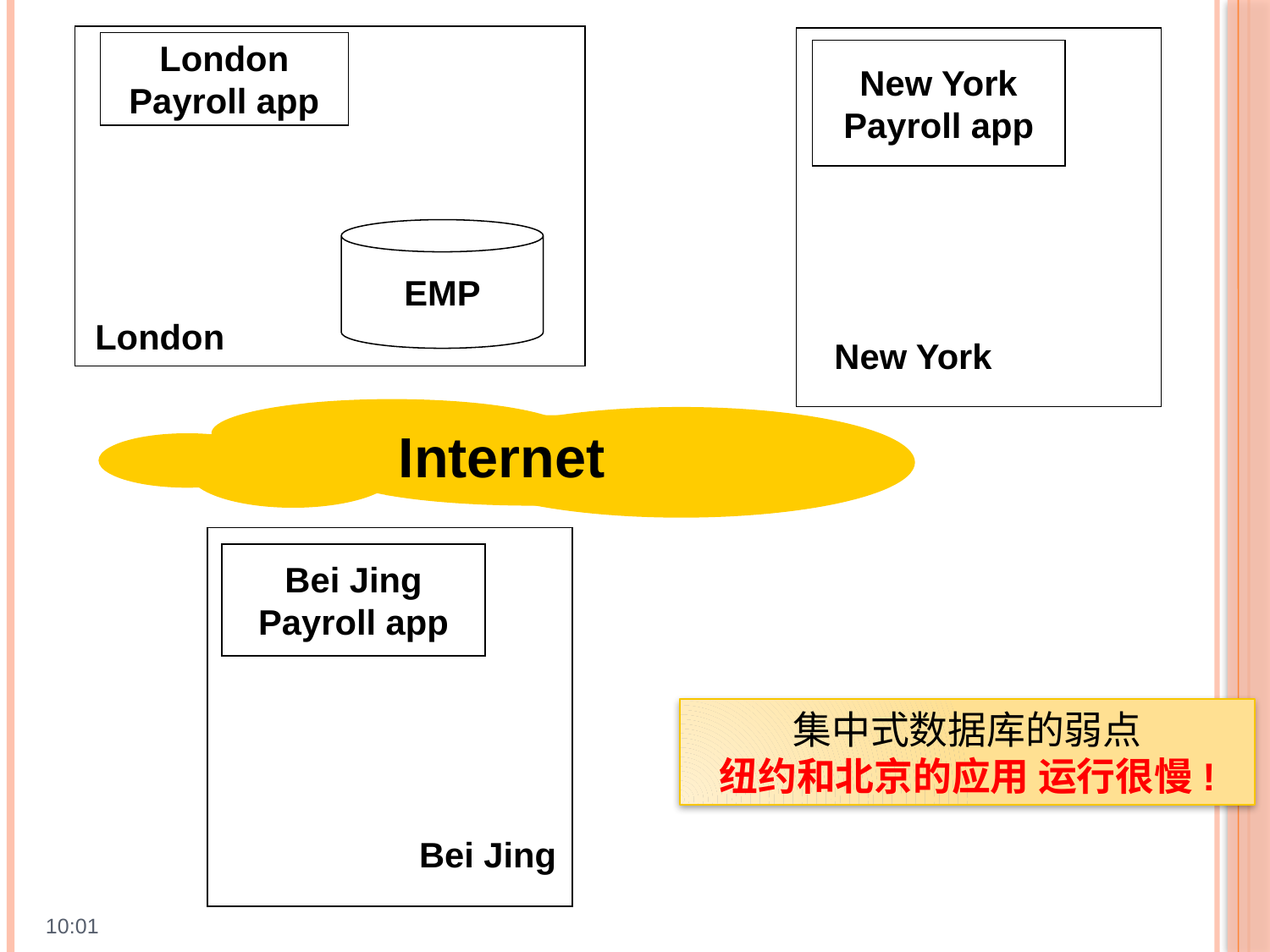

London
Payroll app
EMP
London

New York
Payroll app
New York

Internet

Bei Jing
Payroll app
集中式数据库的弱点
纽约和北京的应用 运行很慢!
Bei Jing
10:01